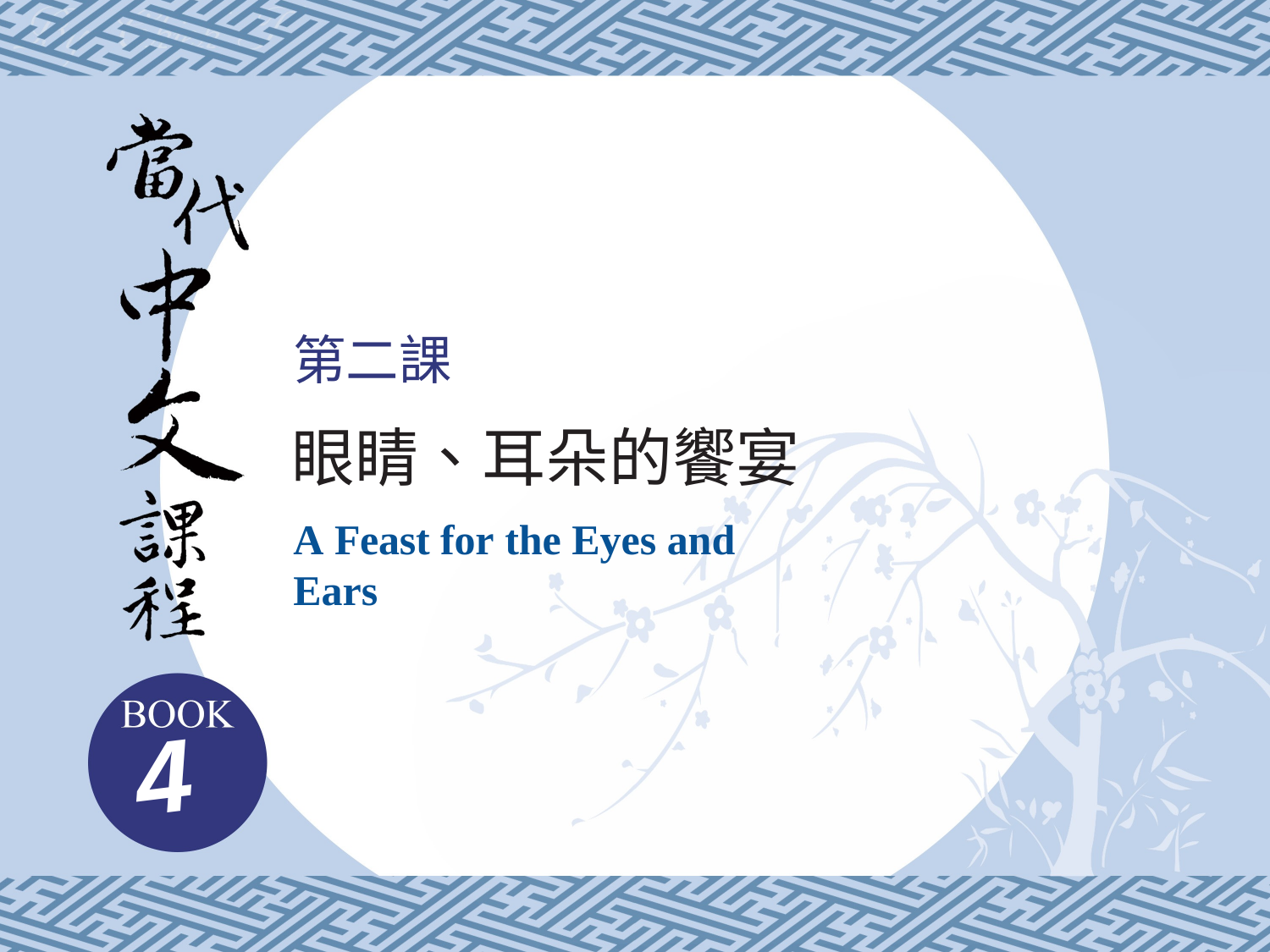

第二課
眼睛、耳朵的饗宴
A Feast for the Eyes and Ears
4